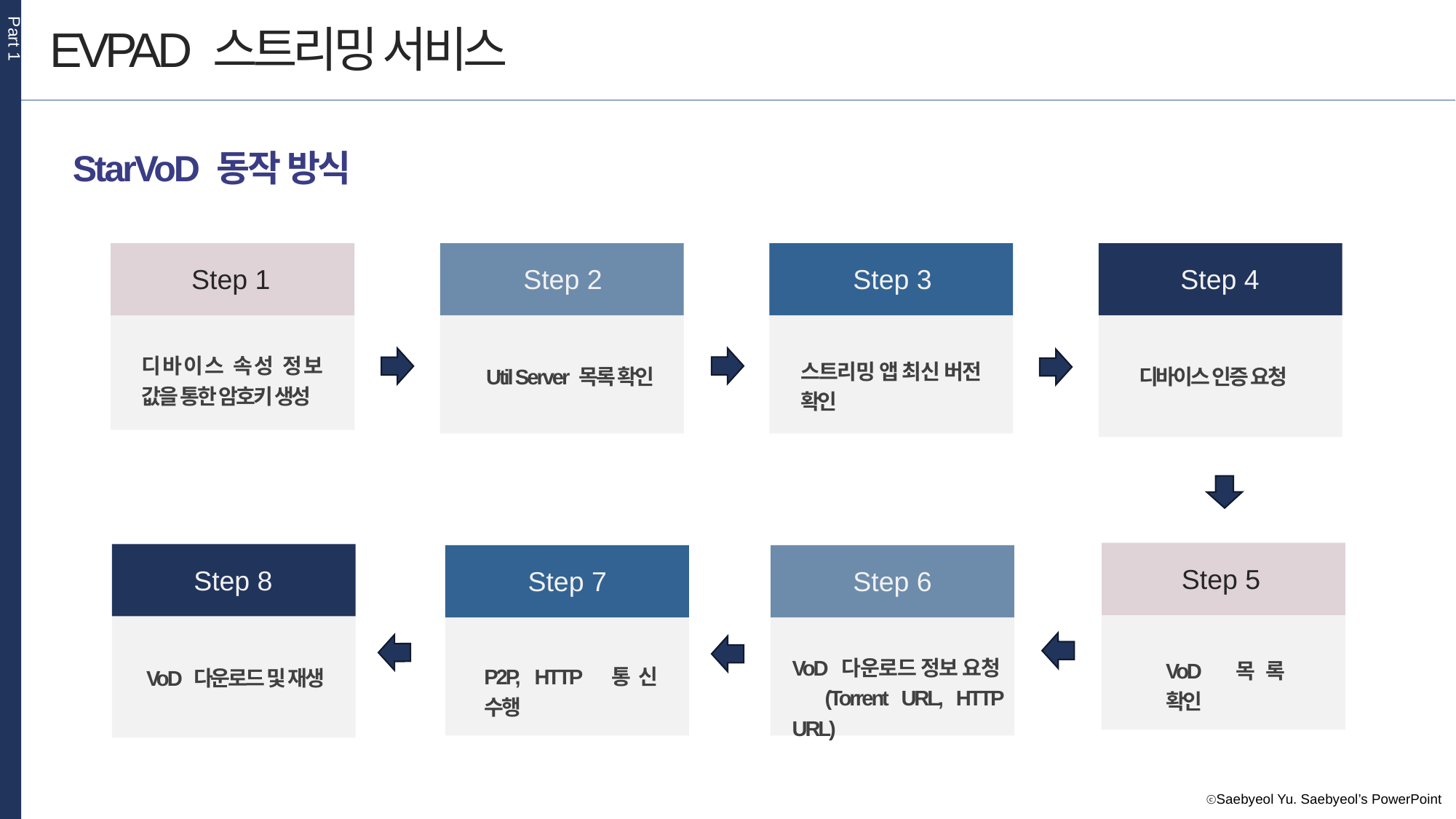

Part 1
EVPAD 스트리밍 서비스
StarVoD 동작 방식

Step 1
Step 2
Step 3
Step 4
디바이스 속성 정보 값을 통한 암호키 생성
스트리밍 앱 최신 버전 확인

Util Server 목록 확인
디바이스 인증 요청

Step 5
Step 8
Step 6
Step 7

VoD 다운로드 정보 요청
 (Torrent URL, HTTP URL)
VoD 목록 확인
P2P, HTTP 통신 수행
VoD 다운로드 및 재생